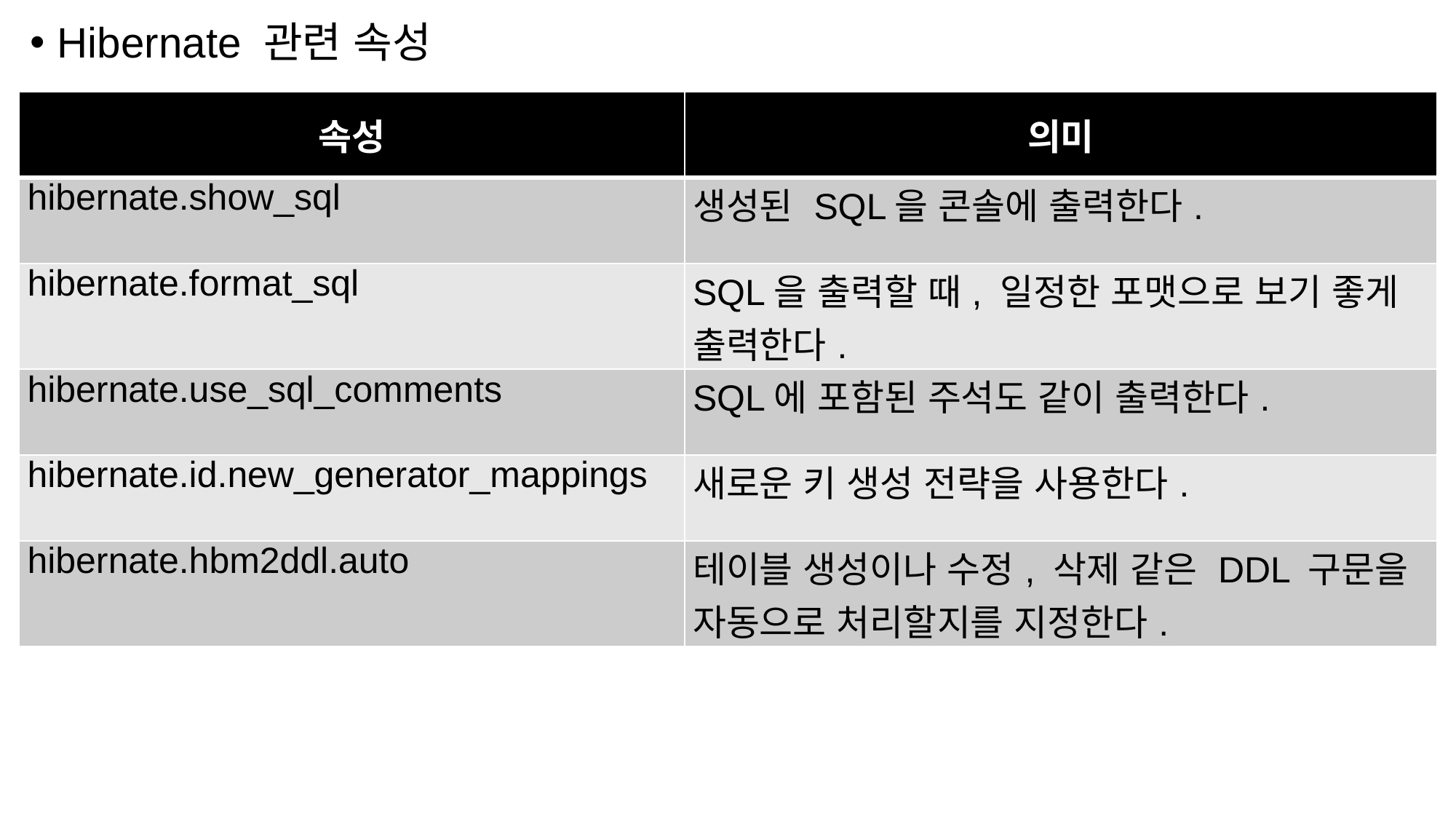

Hibernate 관련 속성
| 속성 | 의미 |
| --- | --- |
| hibernate.show\_sql | 생성된 SQL을 콘솔에 출력한다. |
| hibernate.format\_sql | SQL을 출력할 때, 일정한 포맷으로 보기 좋게 출력한다. |
| hibernate.use\_sql\_comments | SQL에 포함된 주석도 같이 출력한다. |
| hibernate.id.new\_generator\_mappings | 새로운 키 생성 전략을 사용한다. |
| hibernate.hbm2ddl.auto | 테이블 생성이나 수정, 삭제 같은 DDL 구문을 자동으로 처리할지를 지정한다. |